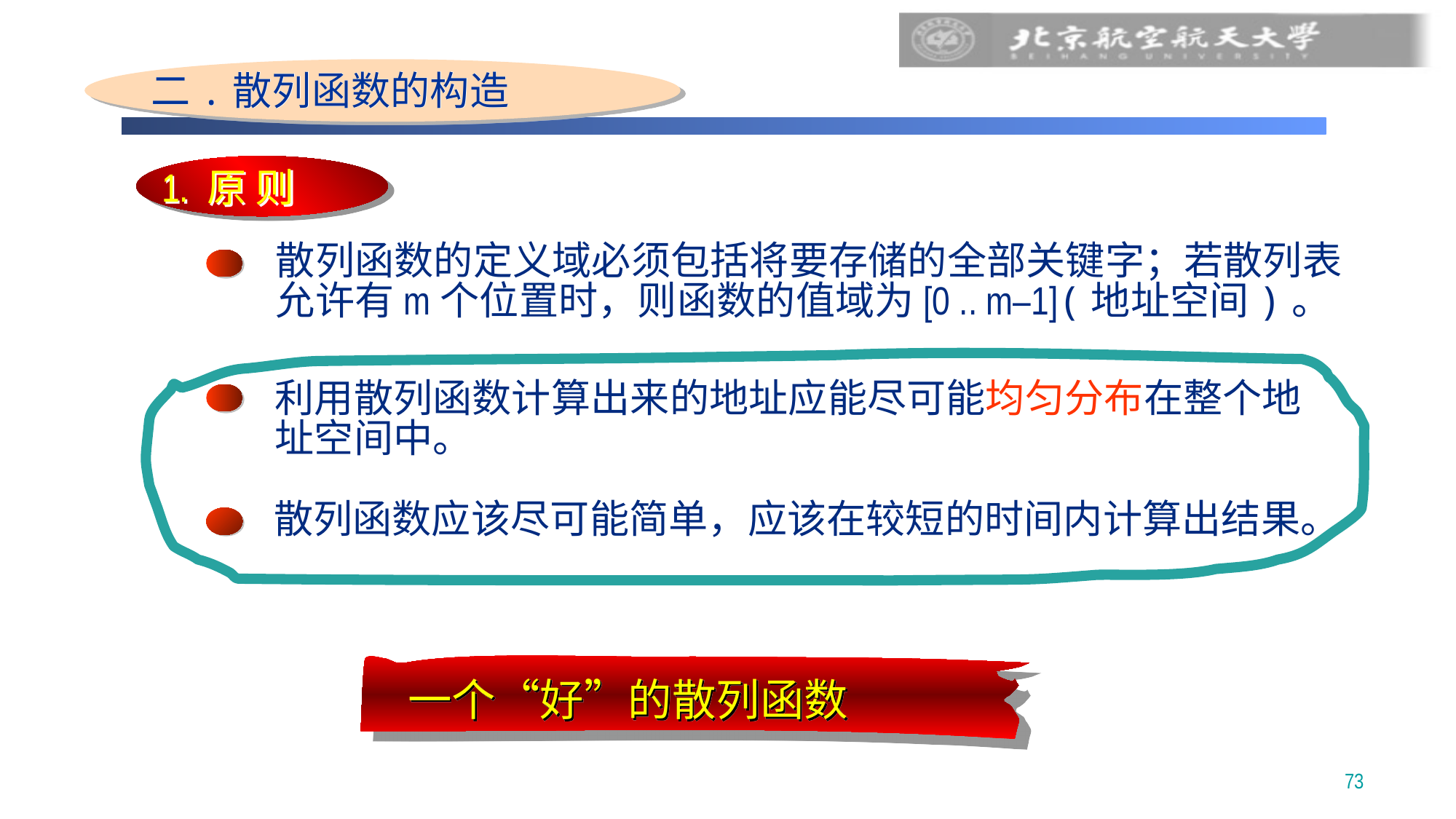

二.散列函数的构造

1. 原 则
散列函数的定义域必须包括将要存储的全部关键字；若散列表允许有m个位置时，则函数的值域为[0 .. m–1](地址空间)。

利用散列函数计算出来的地址应能尽可能均匀分布在整个地址空间中。

散列函数应该尽可能简单，应该在较短的时间内计算出结果。

一个“好”的散列函数
73